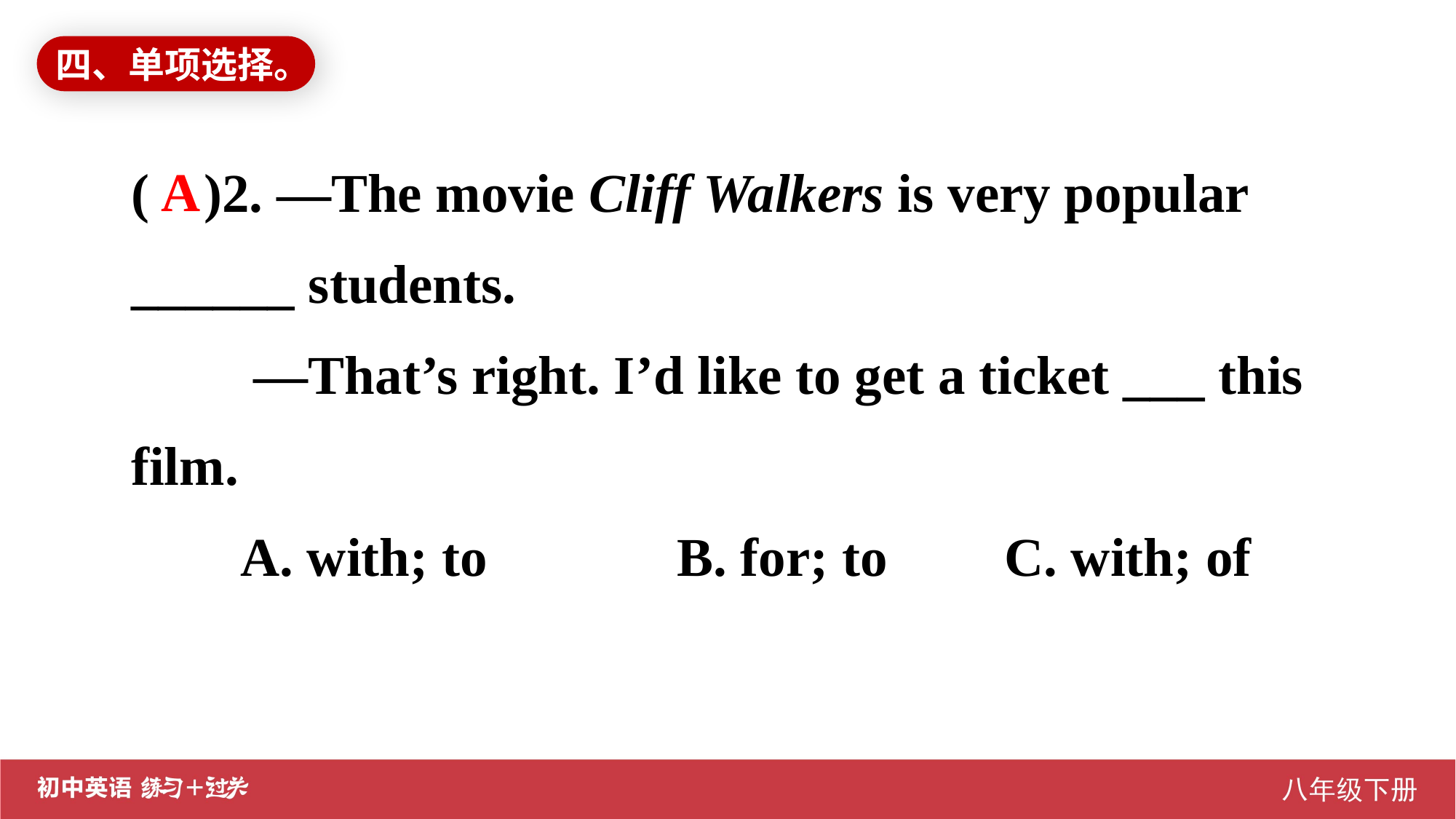

四、单项选择。
(    )2. —The movie Cliff Walkers is very popular  ______ students.
         —That’s right. I’d like to get a ticket ___ this film.
	A. with; to		B. for; to		C. with; of
A